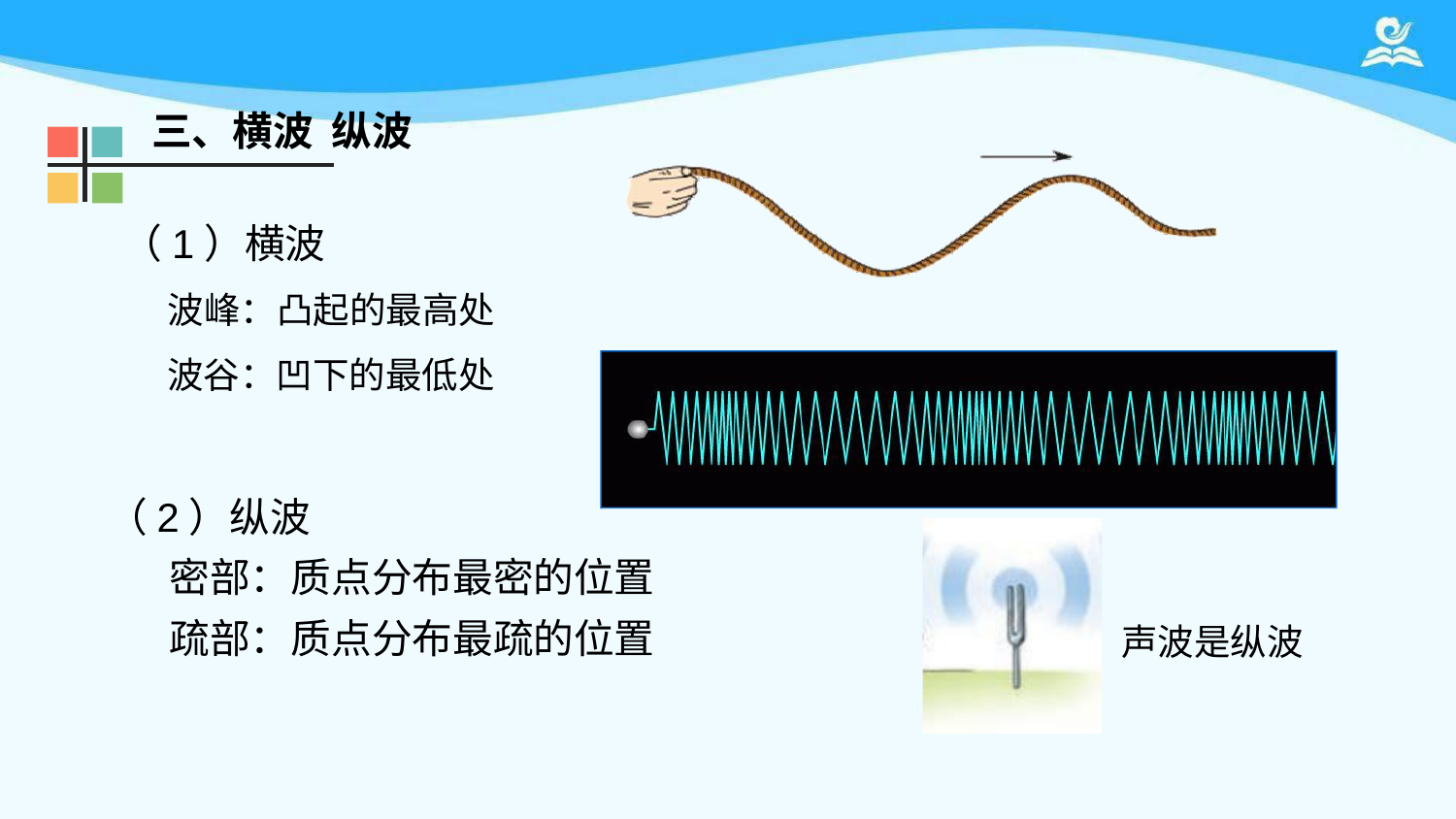

# 三、横波 纵波

（1）横波
    波峰：凸起的最高处
    波谷：凹下的最低处

（2）纵波
      密部：质点分布最密的位置
      疏部：质点分布最疏的位置

声波是纵波